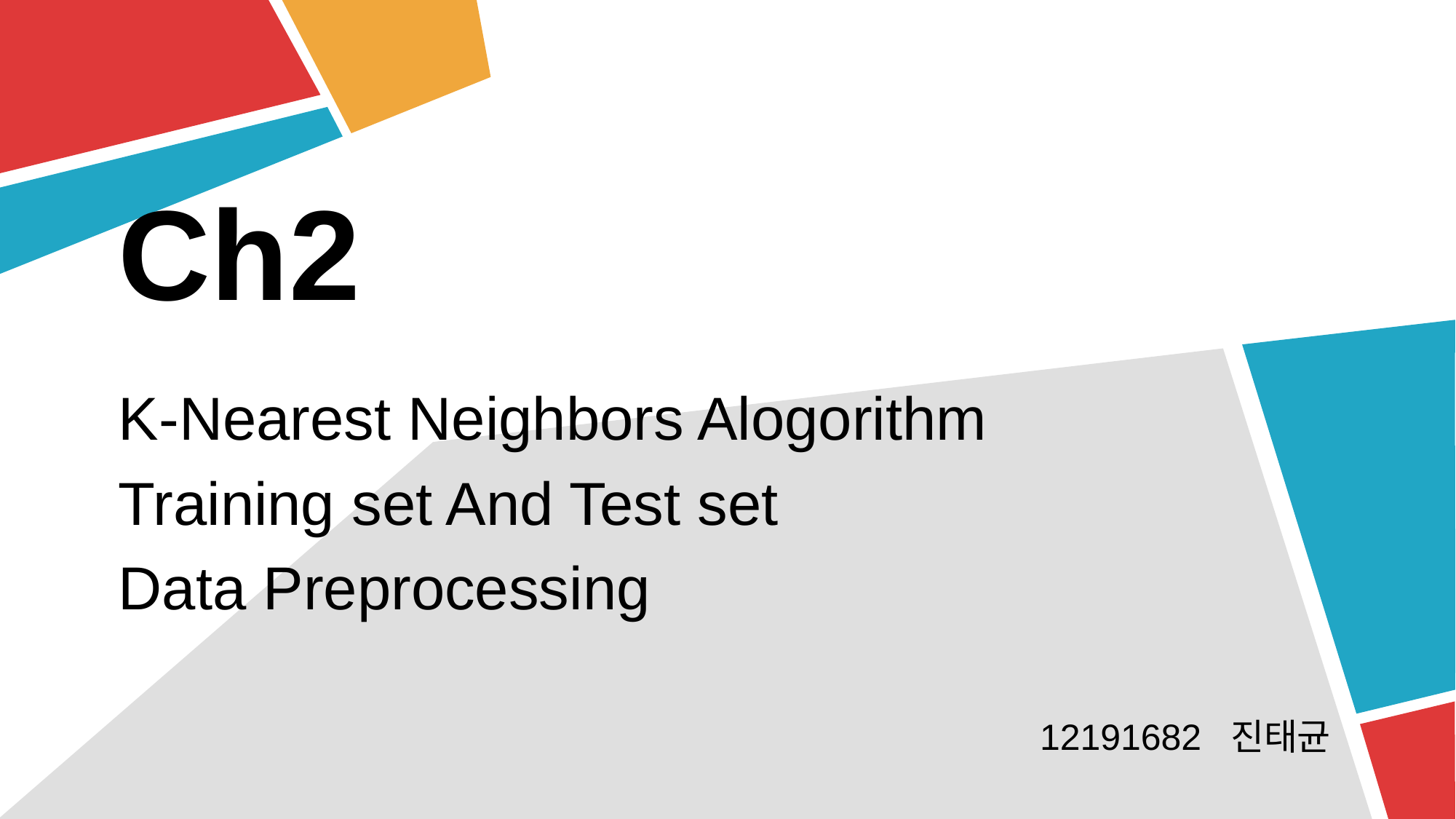

# Ch2
K-Nearest Neighbors Alogorithm
Training set And Test set
Data Preprocessing
12191682  진태균